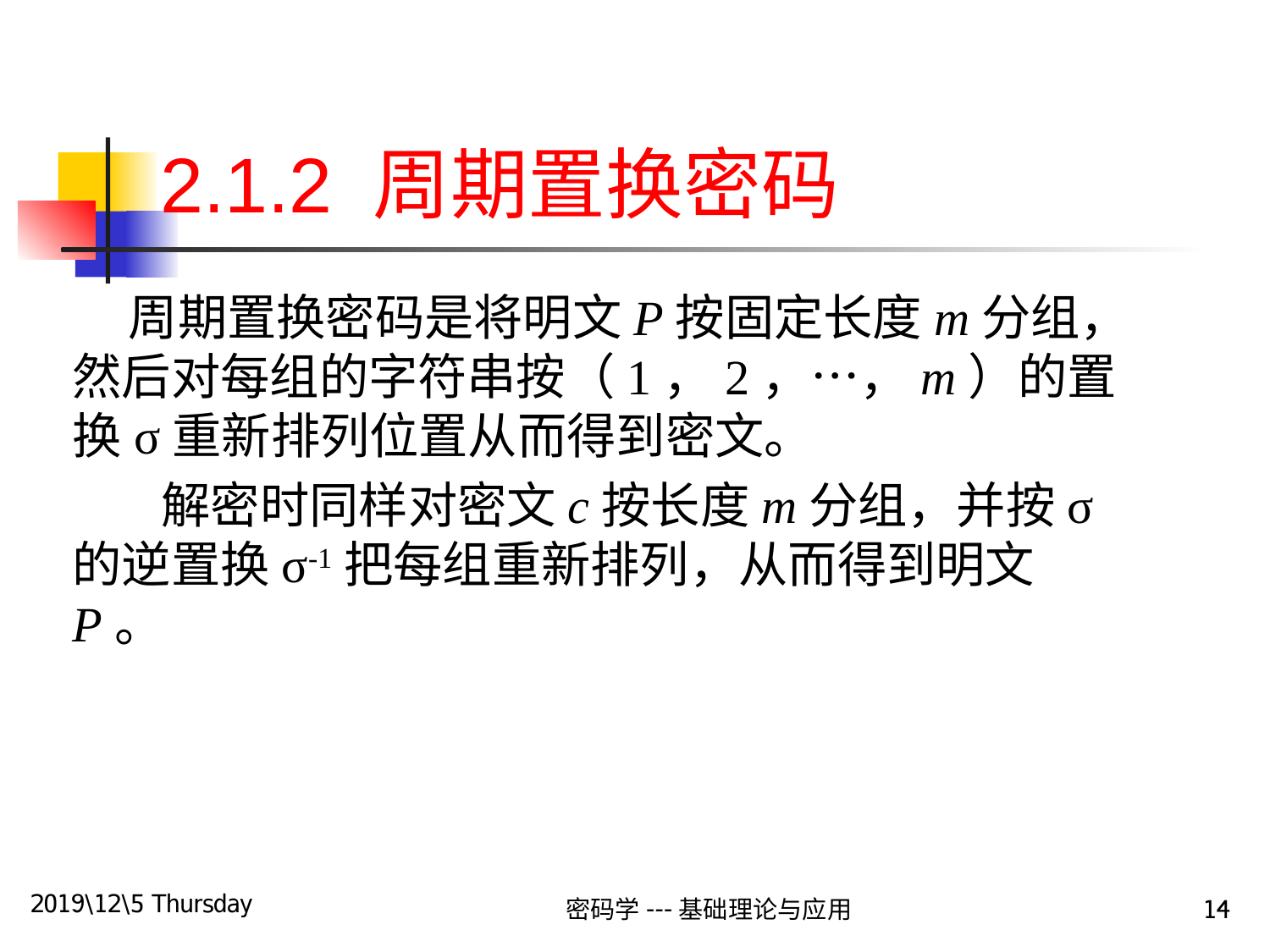

# 2.1.2 周期置换密码
    周期置换密码是将明文P按固定长度m分组，然后对每组的字符串按（1，2，…，m）的置换σ重新排列位置从而得到密文。
       解密时同样对密文c按长度m分组，并按σ的逆置换σ-1把每组重新排列，从而得到明文P。
密码学---基础理论与应用
14
2019\12\5 Thursday